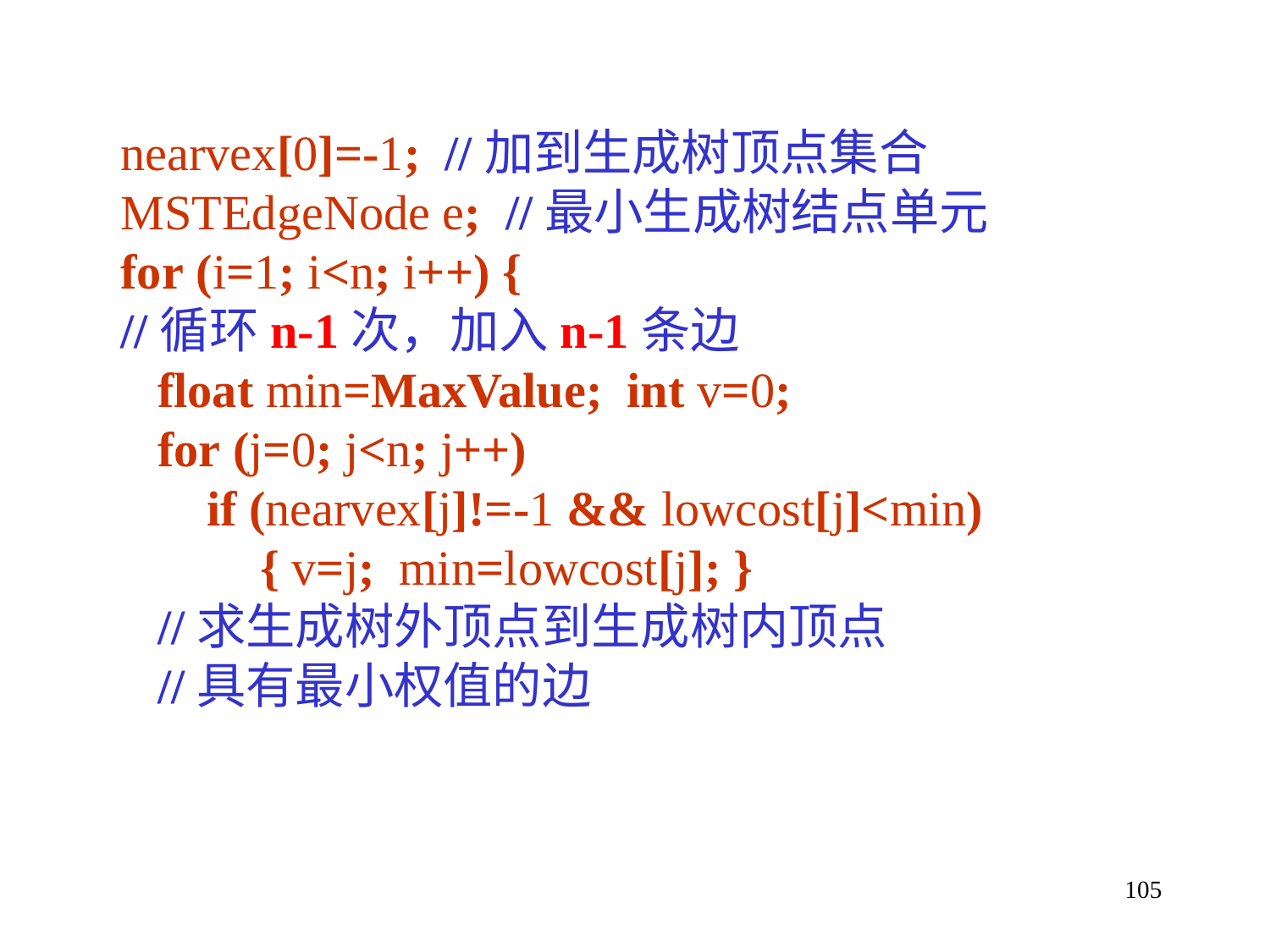

nearvex[0]=-1;  //加到生成树顶点集合
    MSTEdgeNode e;  //最小生成树结点单元
    for (i=1; i<n; i++) {
    //循环n-1次，加入n-1条边
       float min=MaxValue;  int v=0;
       for (j=0; j<n; j++)
           if (nearvex[j]!=-1 && lowcost[j]<min)
  	     { v=j;  min=lowcost[j]; }
       //求生成树外顶点到生成树内顶点
       //具有最小权值的边
105